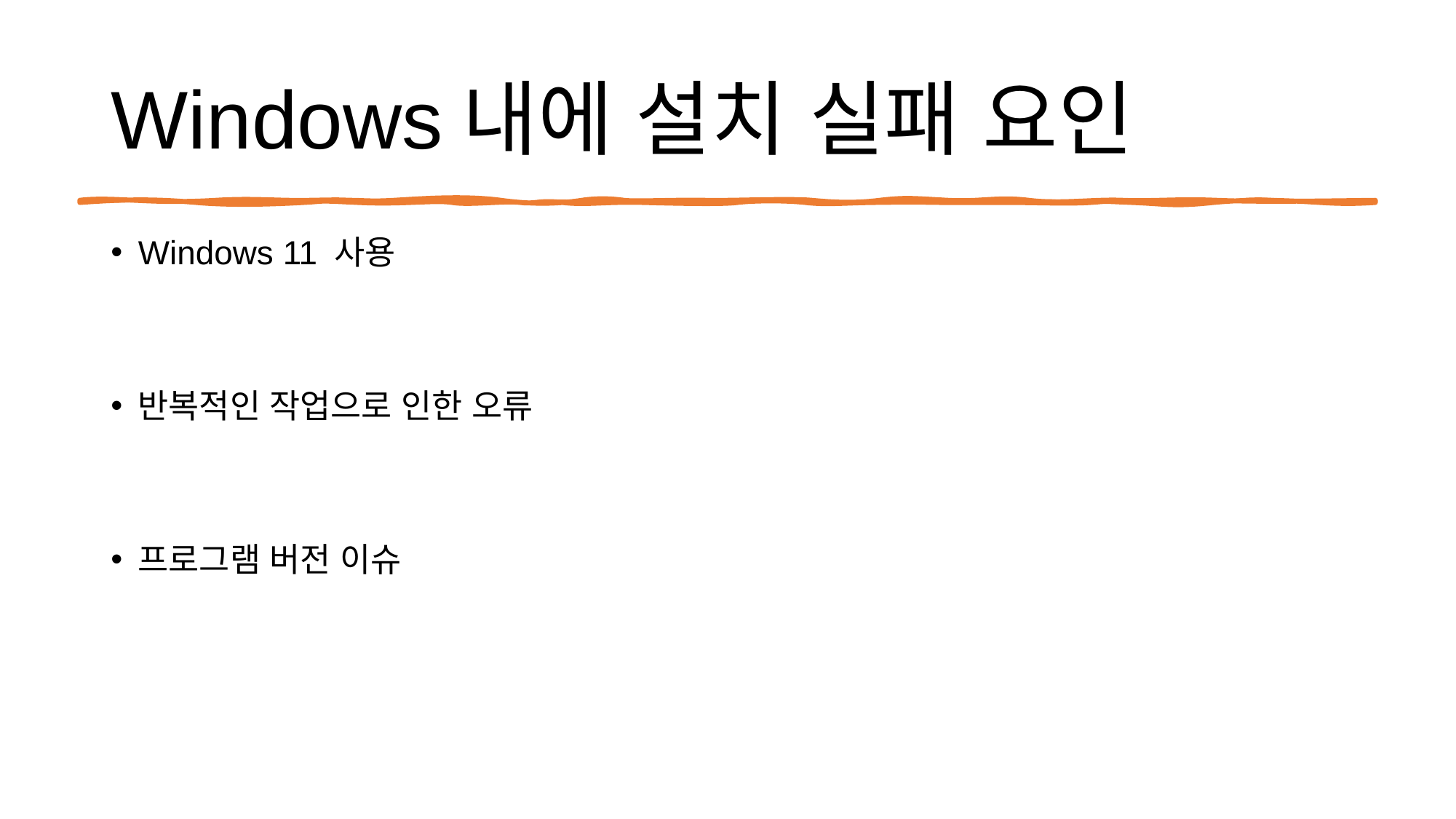

# Windows내에 설치 실패 요인

Windows 11 사용

반복적인 작업으로 인한 오류

프로그램 버전 이슈